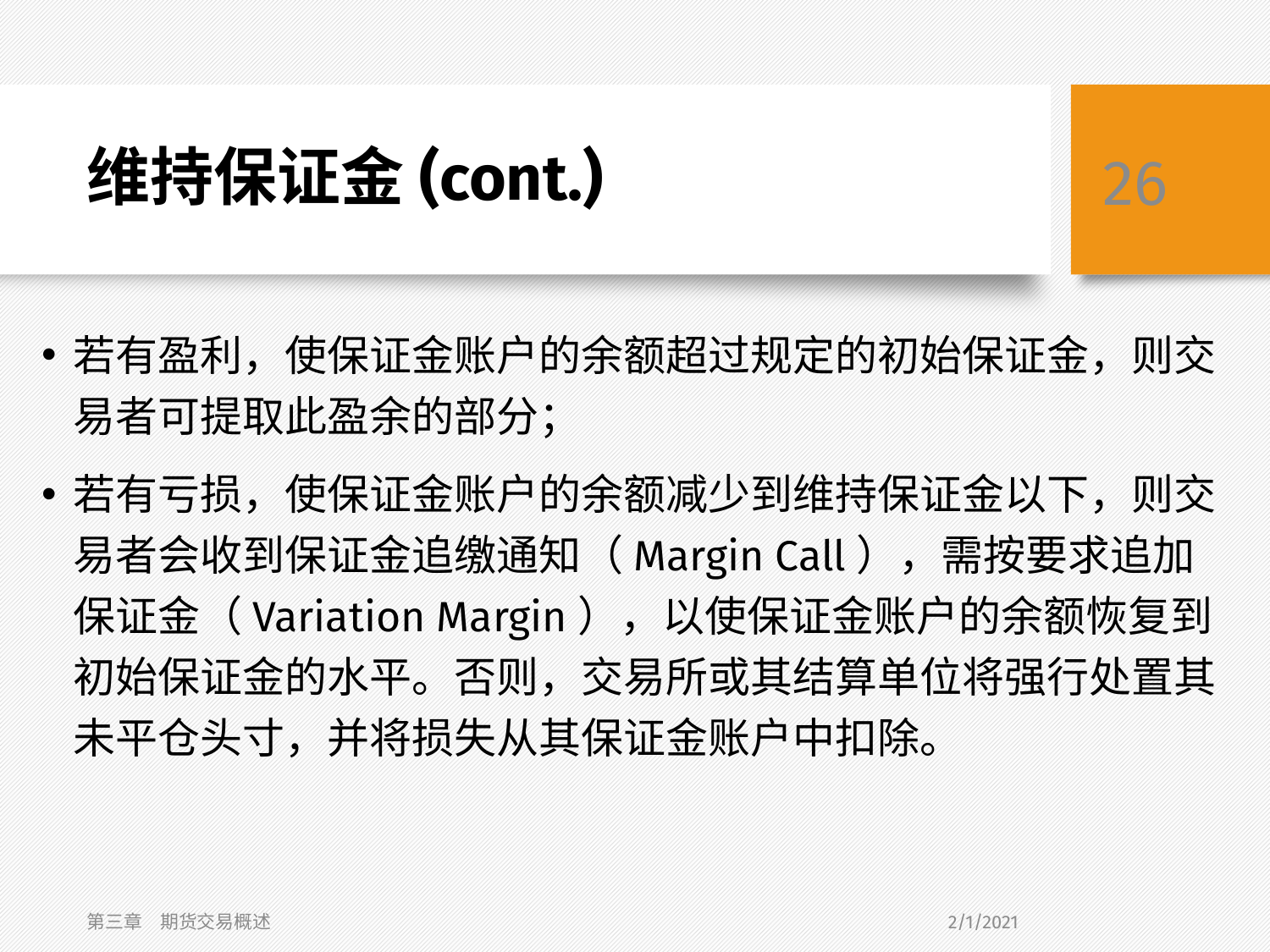

# 维持保证金(cont.)
26
若有盈利，使保证金账户的余额超过规定的初始保证金，则交易者可提取此盈余的部分；
若有亏损，使保证金账户的余额减少到维持保证金以下，则交易者会收到保证金追缴通知（Margin Call），需按要求追加保证金（Variation Margin），以使保证金账户的余额恢复到初始保证金的水平。否则，交易所或其结算单位将强行处置其未平仓头寸，并将损失从其保证金账户中扣除。

2/1/2021
第三章　期货交易概述